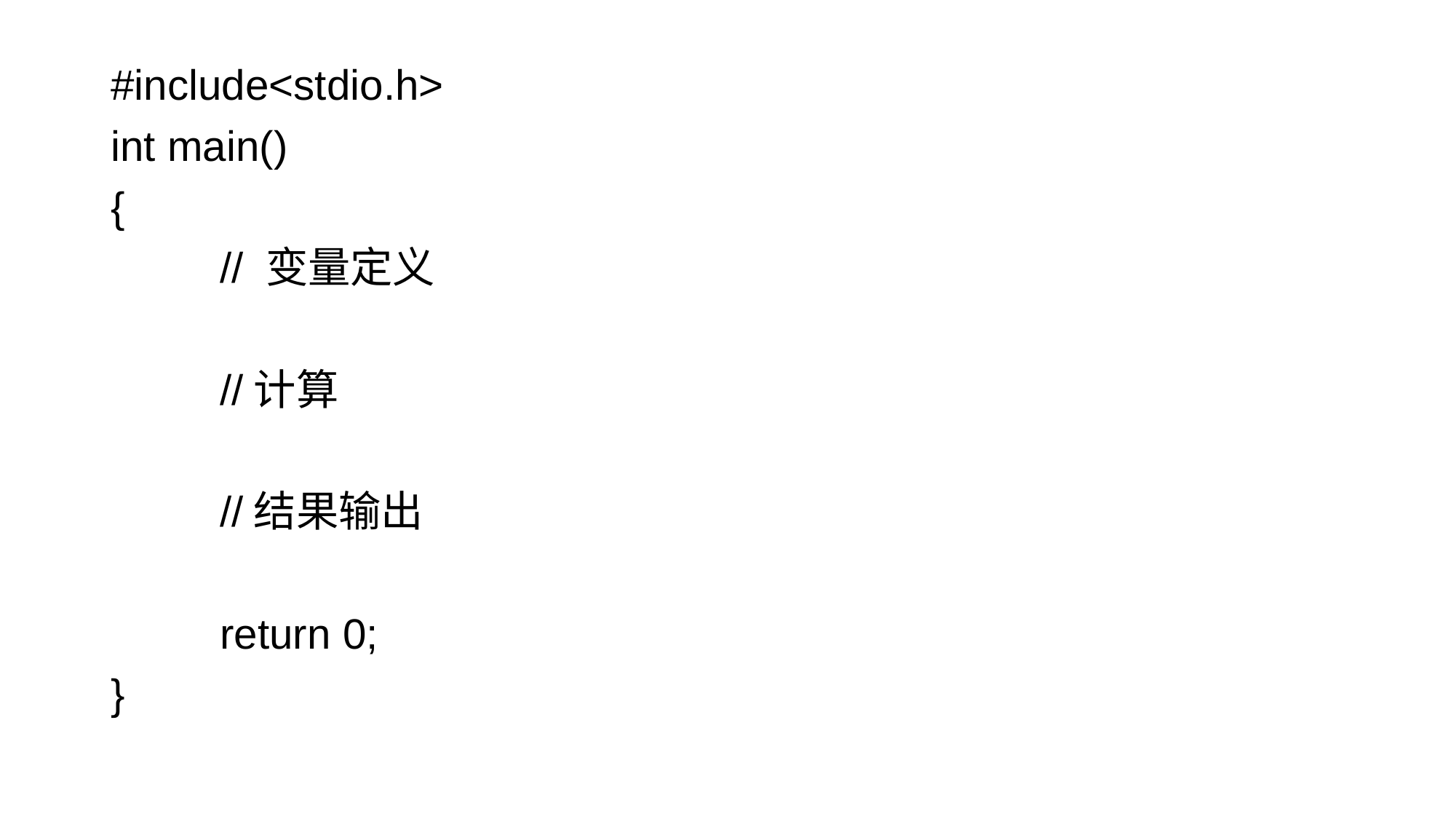

#include<stdio.h>
int main()
{
	// 变量定义

	//计算

	//结果输出

	return 0;
}